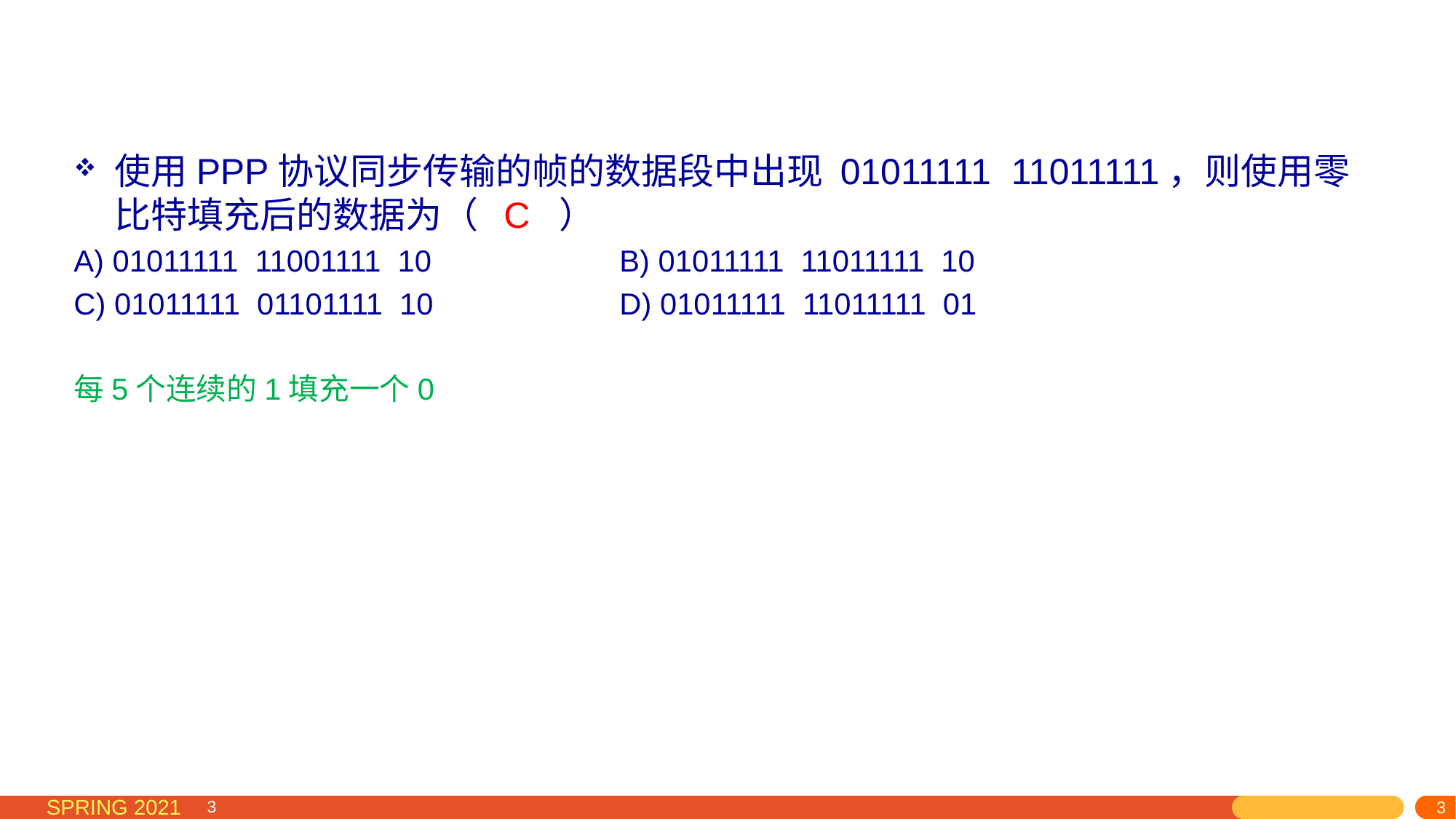

#
使用PPP协议同步传输的帧的数据段中出现 01011111  11011111，则使用零比特填充后的数据为（  C  ）
A) 01011111  11001111  10		B) 01011111  11011111  10
C) 01011111  01101111  10		D) 01011111  11011111  01

每5个连续的1填充一个0